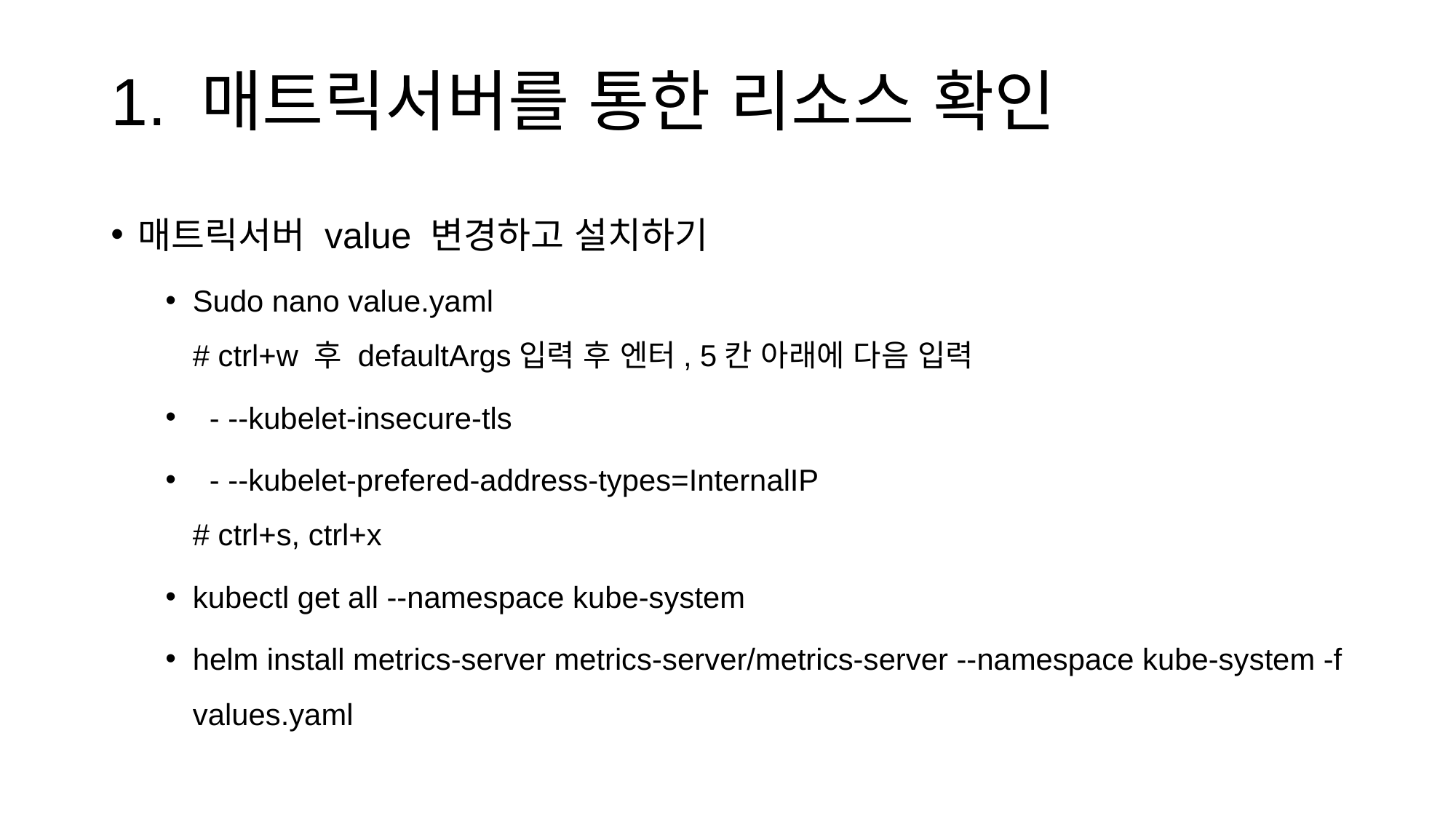

# 1. 매트릭서버를 통한 리소스 확인
매트릭서버 value 변경하고 설치하기
Sudo nano value.yaml
# ctrl+w 후 defaultArgs입력 후 엔터, 5칸 아래에 다음 입력
  - --kubelet-insecure-tls
  - --kubelet-prefered-address-types=InternalIP
# ctrl+s, ctrl+x
kubectl get all --namespace kube-system
helm install metrics-server metrics-server/metrics-server --namespace kube-system -f values.yaml